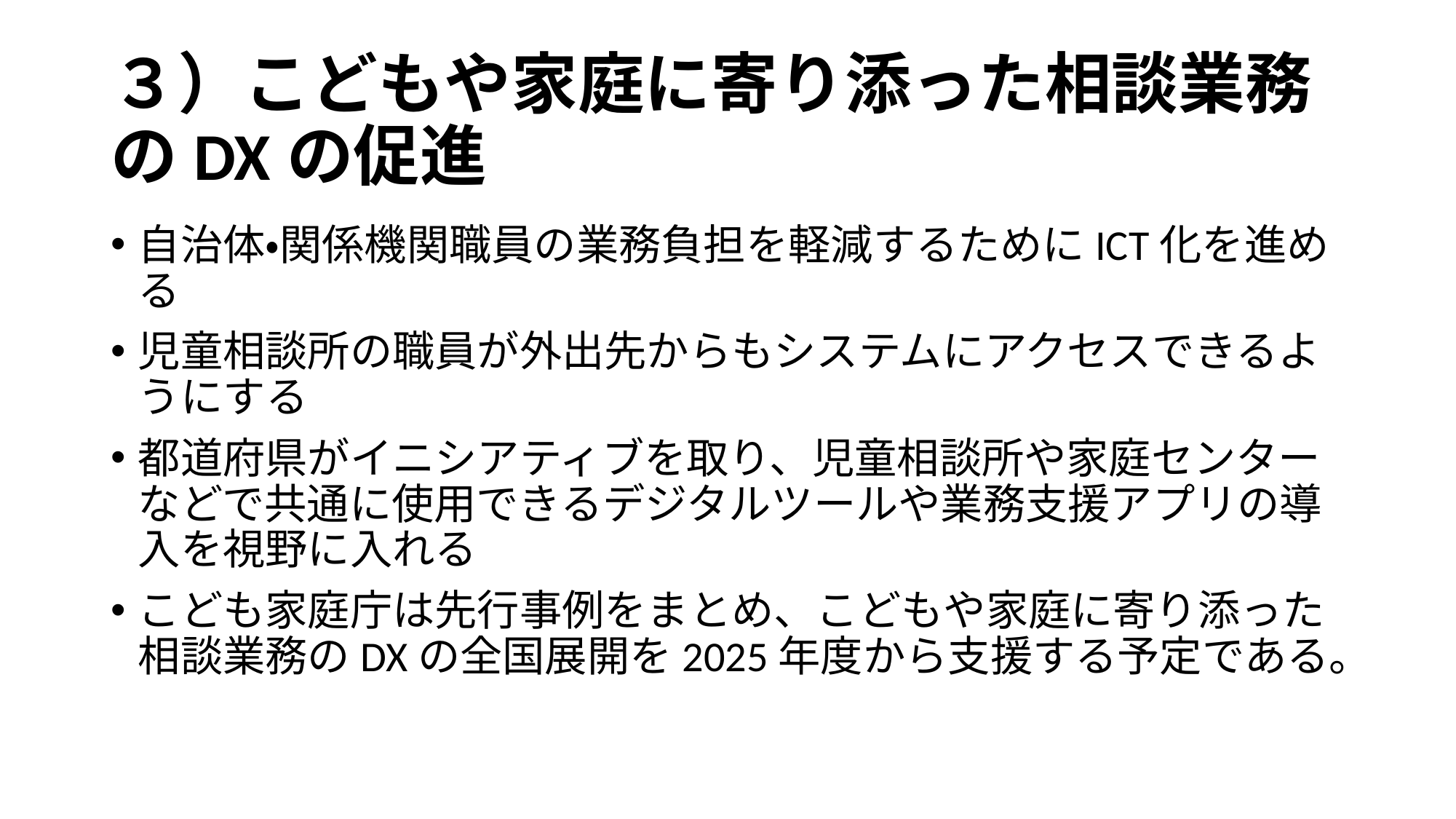

# ３）こどもや家庭に寄り添った相談業務のDXの促進
自治体・関係機関職員の業務負担を軽減するためにICT化を進める
児童相談所の職員が外出先からもシステムにアクセスできるようにする
都道府県がイニシアティブを取り、児童相談所や家庭センターなどで共通に使用できるデジタルツールや業務支援アプリの導入を視野に入れる
こども家庭庁は先行事例をまとめ、こどもや家庭に寄り添った相談業務のDXの全国展開を2025年度から支援する予定である。